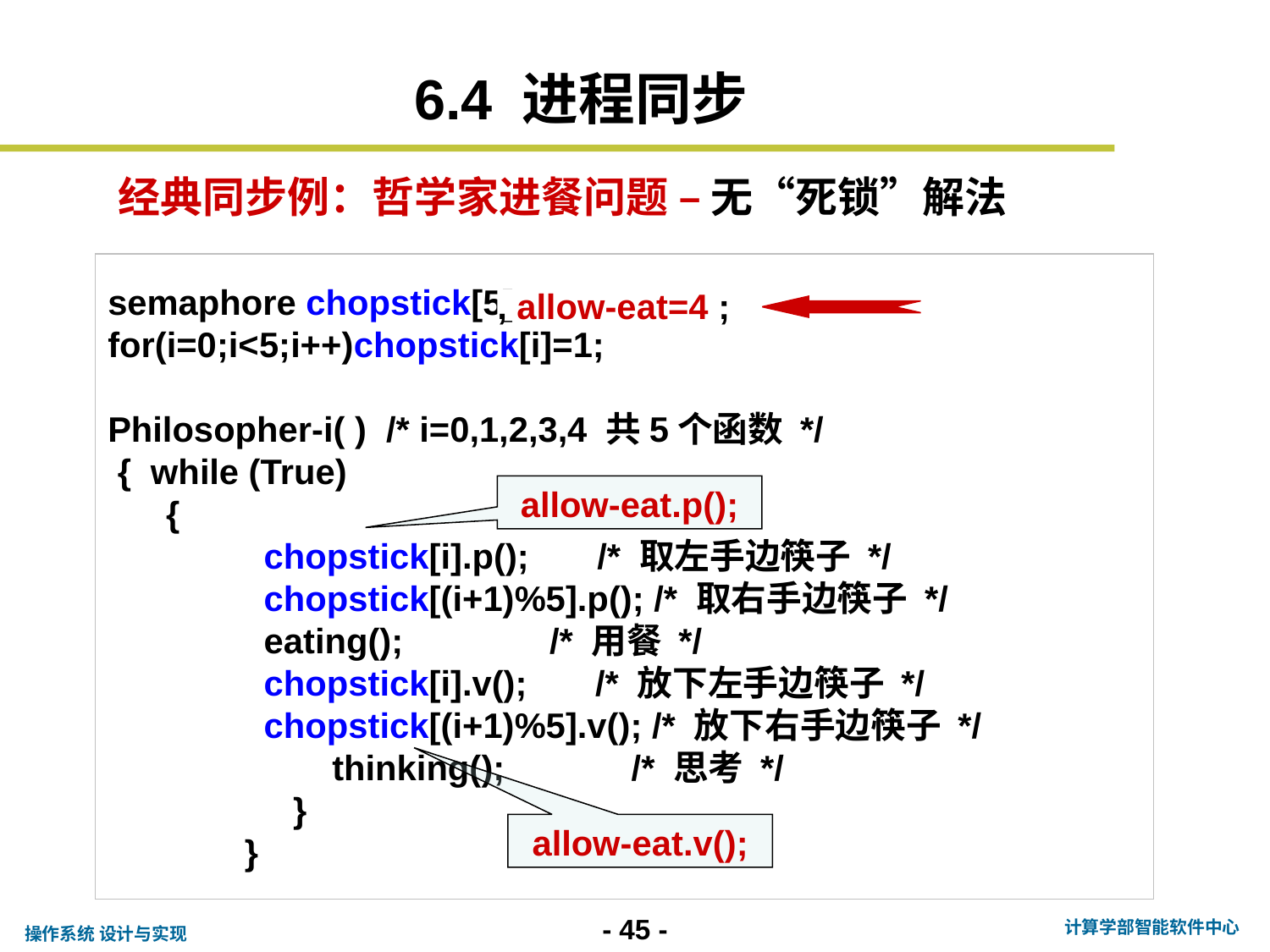

6.4 进程同步
经典同步例：哲学家进餐问题 – 无“死锁”解法
semaphore chopstick[5];
for(i=0;i<5;i++)chopstick[i]=1;

Philosopher-i( )  /* i=0,1,2,3,4 共5个函数 */
 {  while (True)
      {
   chopstick[i].p();       /* 取左手边筷子 */
   chopstick[(i+1)%5].p(); /* 取右手边筷子 */
   eating();               /* 用餐 */
   chopstick[i].v();       /* 放下左手边筷子 */
   chopstick[(i+1)%5].v(); /* 放下右手边筷子 */
          thinking();             /* 思考 */
      }
 }
, allow-eat=4 ;

allow-eat.p();
allow-eat.v();